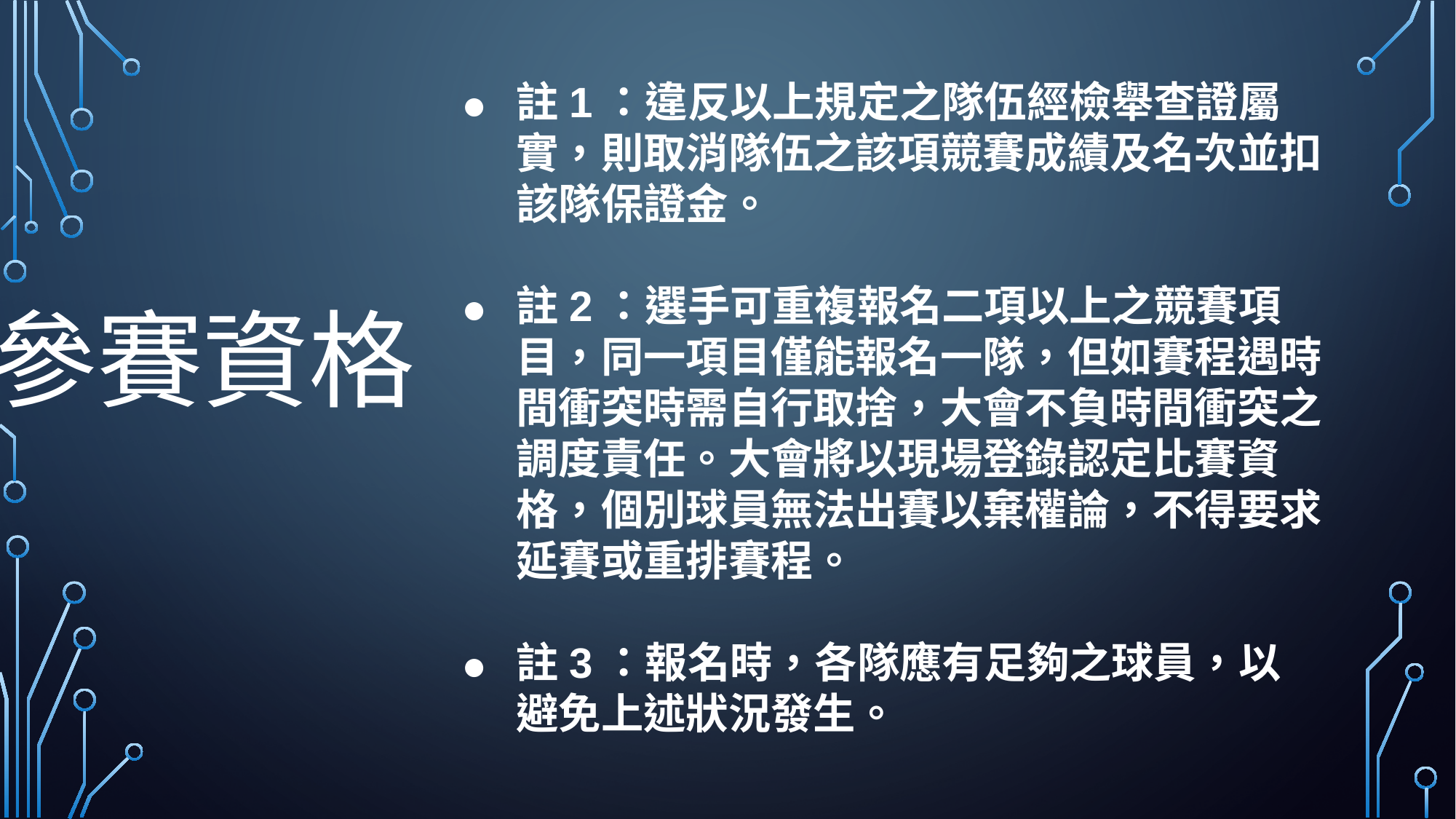

註1：違反以上規定之隊伍經檢舉查證屬實，則取消隊伍之該項競賽成績及名次並扣該隊保證金。
註2：選手可重複報名二項以上之競賽項目，同一項目僅能報名一隊，但如賽程遇時間衝突時需自行取捨，大會不負時間衝突之調度責任。大會將以現場登錄認定比賽資格，個別球員無法出賽以棄權論，不得要求延賽或重排賽程。

註3：報名時，各隊應有足夠之球員，以避免上述狀況發生。
參賽資格